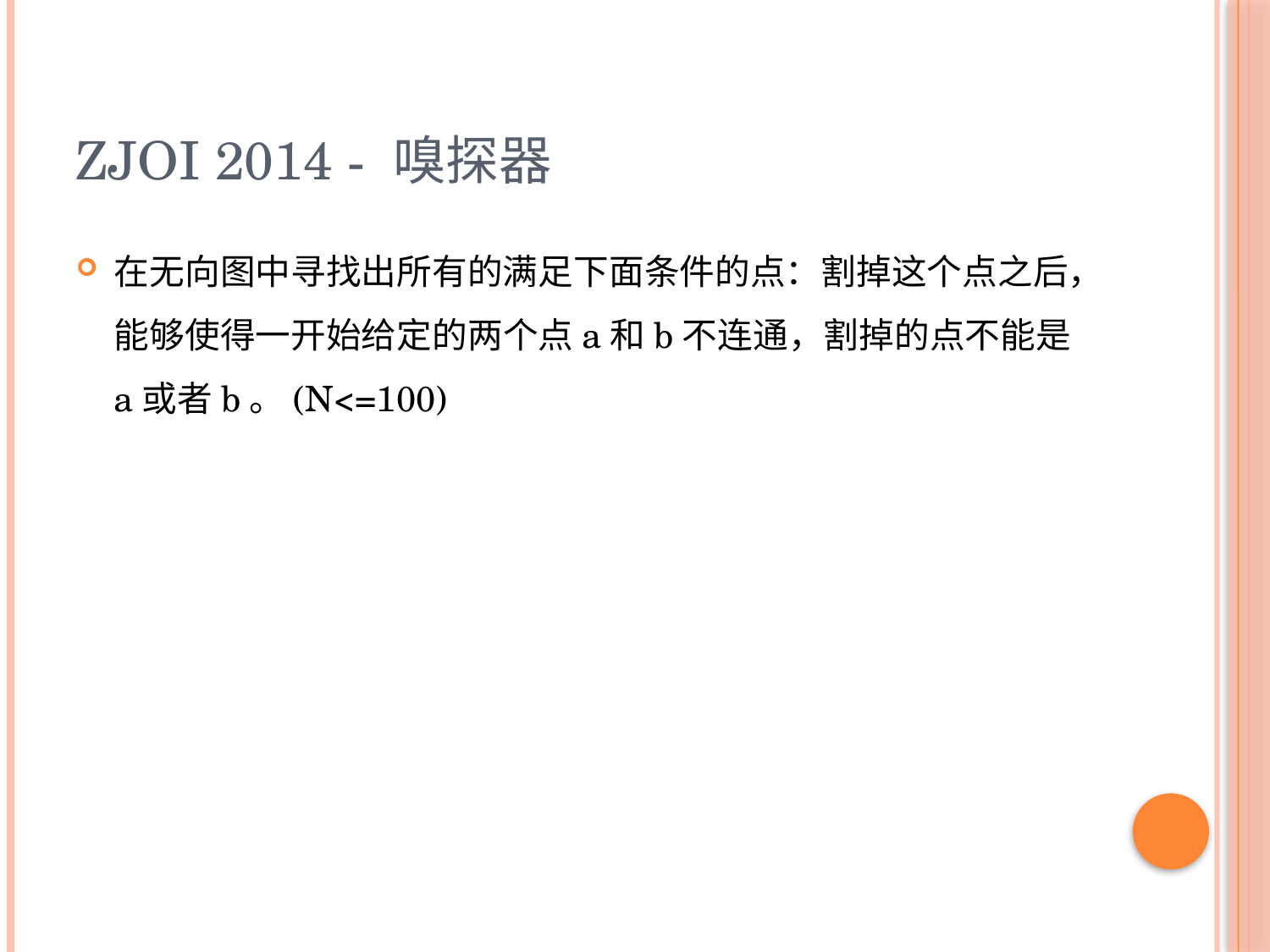

# ZJOI 2014 - 嗅探器
在无向图中寻找出所有的满足下面条件的点：割掉这个点之后，能够使得一开始给定的两个点a和b不连通，割掉的点不能是a或者b。(N<=100)